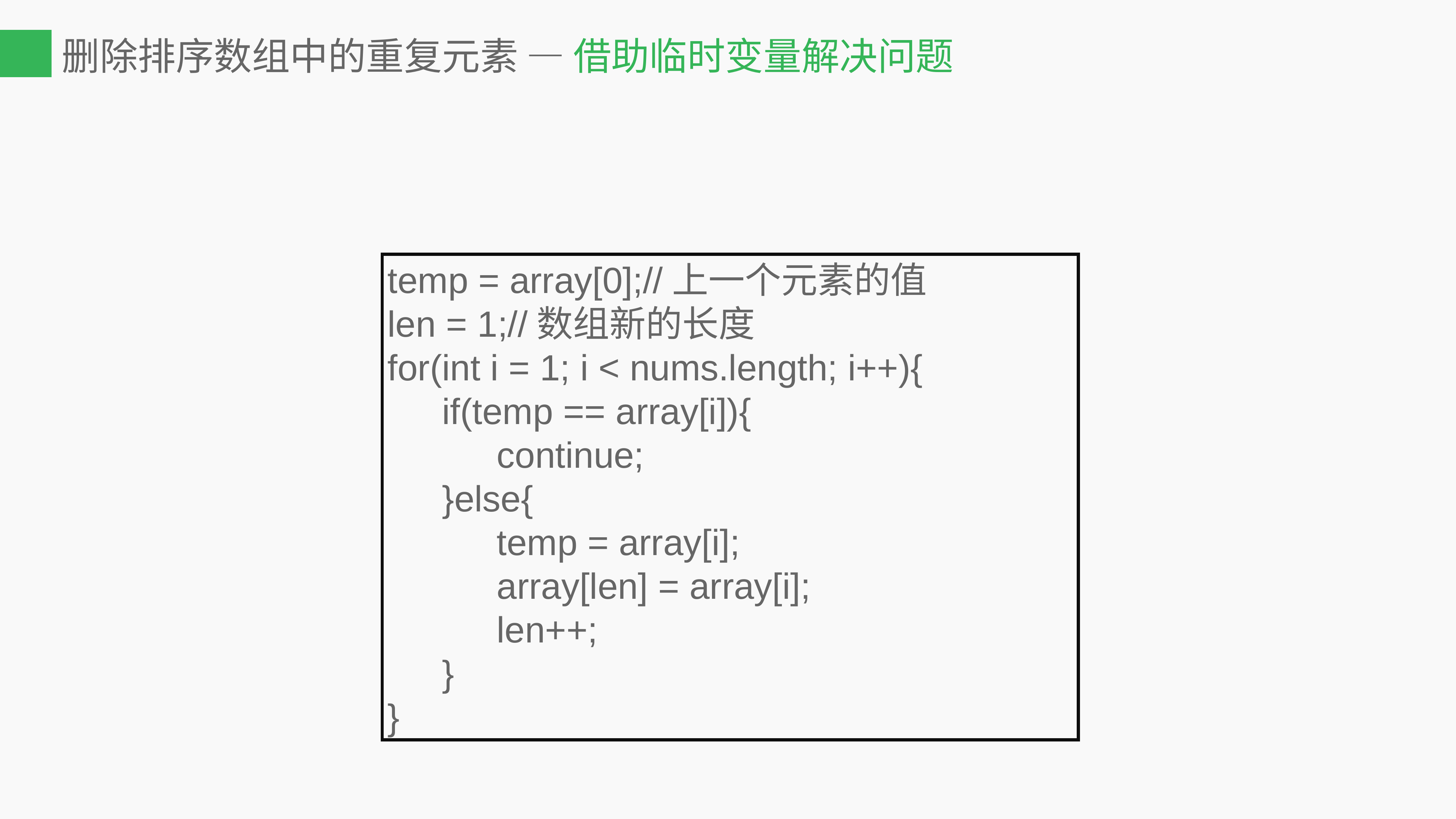

# 删除排序数组中的重复元素 — 借助临时变量解决问题
temp = array[0];//上一个元素的值
len = 1;//数组新的长度
for(int i = 1; i < nums.length; i++){
	if(temp == array[i]){
		continue;
	}else{
		temp = array[i];
		array[len] = array[i];
		len++;
	}
}